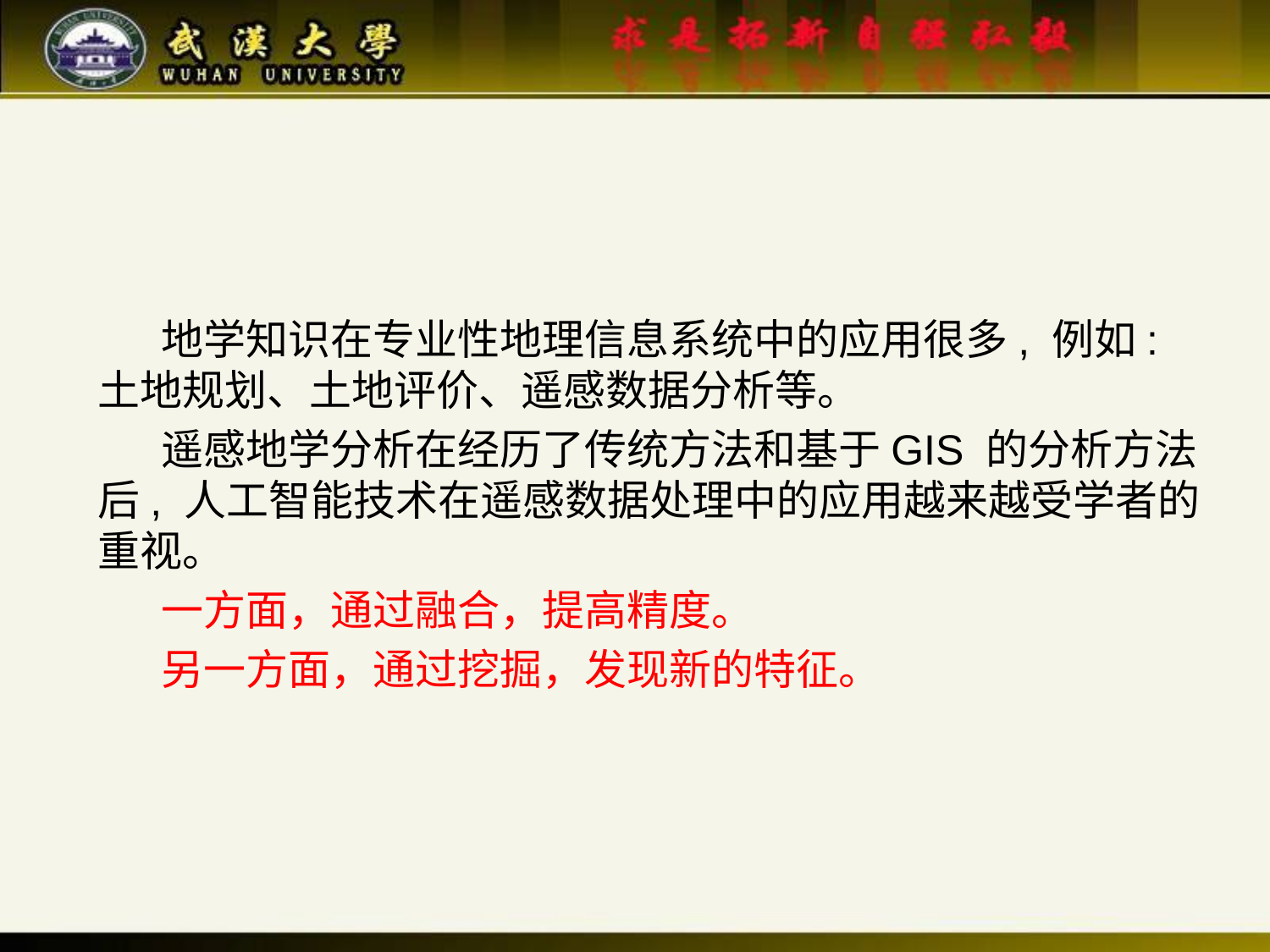

#
地学知识在专业性地理信息系统中的应用很多, 例如: 土地规划、土地评价、遥感数据分析等。
遥感地学分析在经历了传统方法和基于GIS 的分析方法后, 人工智能技术在遥感数据处理中的应用越来越受学者的重视。
一方面，通过融合，提高精度。
另一方面，通过挖掘，发现新的特征。